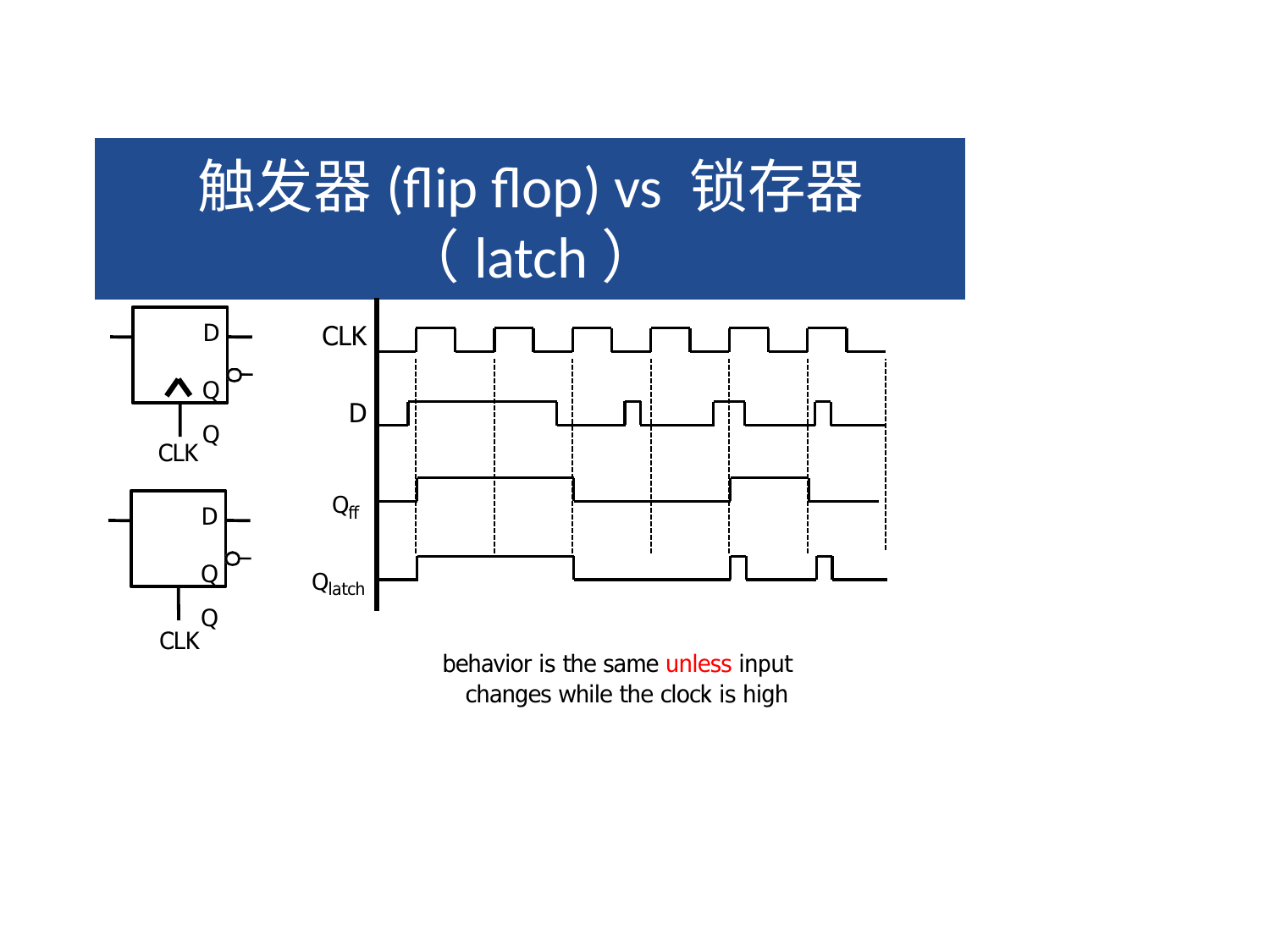

# 触发器(flip flop) vs 锁存器（latch）

D	Q
Q

CLK

D

CLK

Qff
D	Q
Q

Qlatch

CLK
behavior is the same unless input
changes while the clock is high